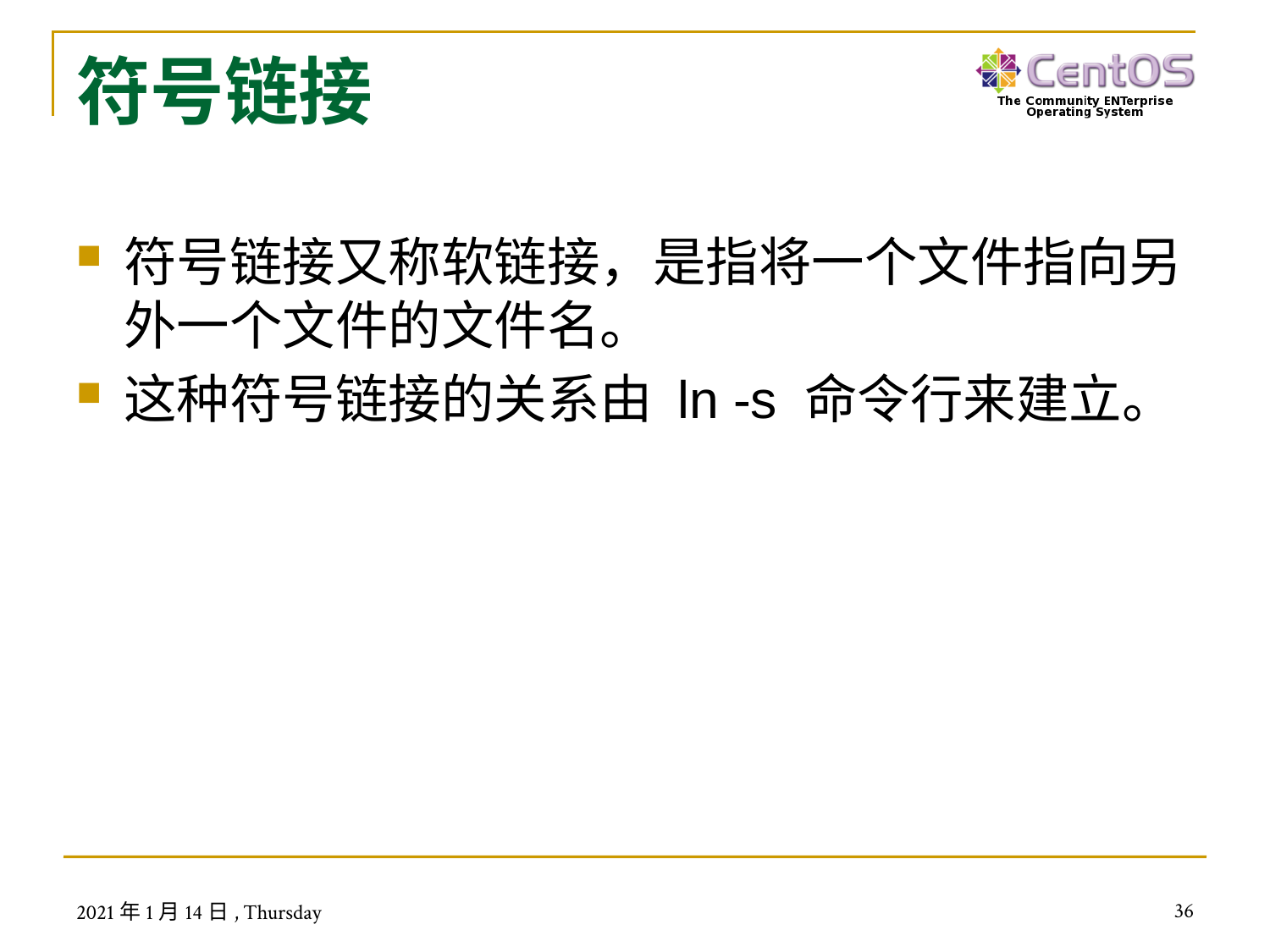

# 符号链接
符号链接又称软链接，是指将一个文件指向另外一个文件的文件名。
这种符号链接的关系由 ln -s 命令行来建立。

2021年1月14日, Thursday
36